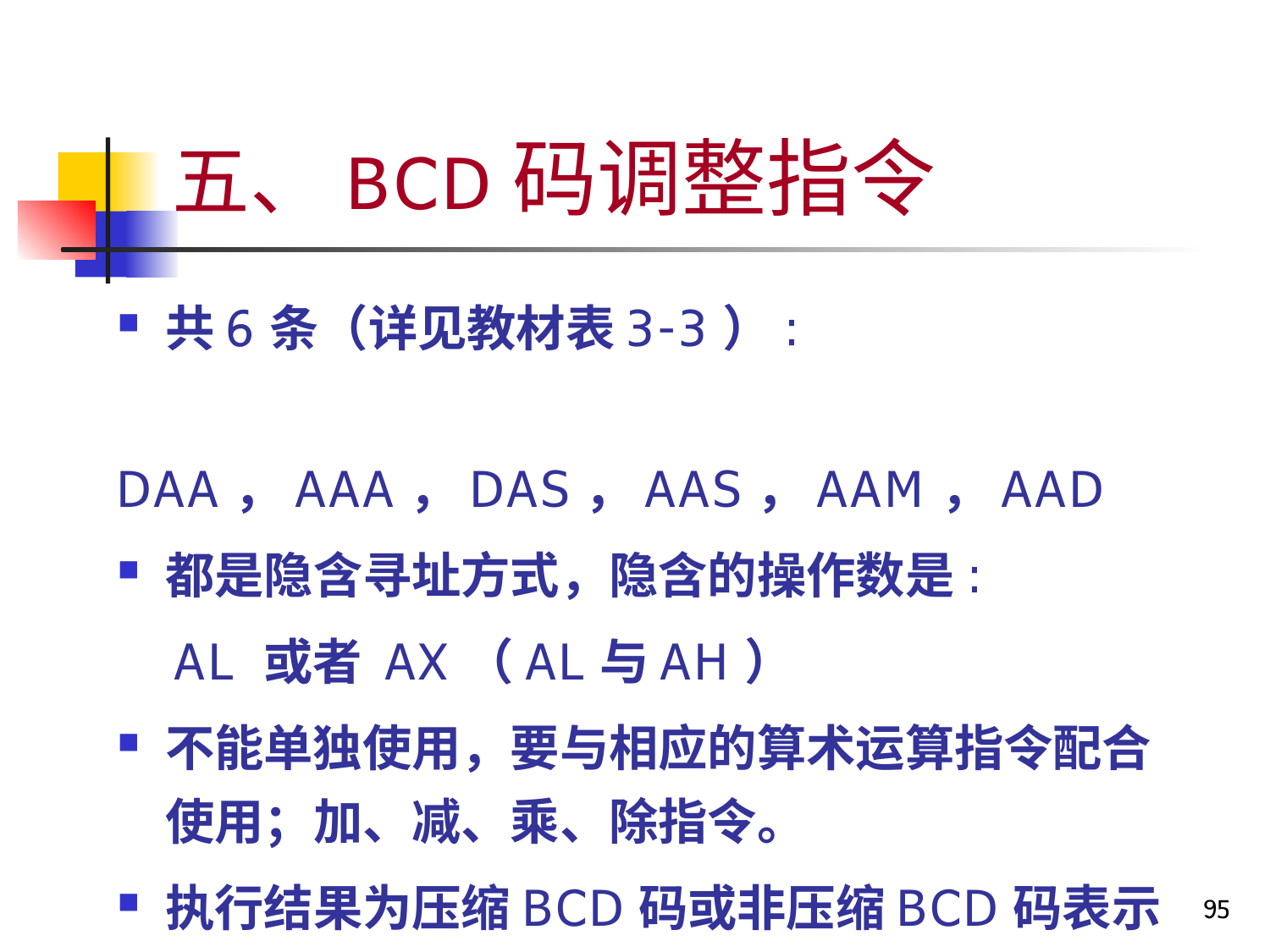

# 五、BCD码调整指令
共6条（详见教材表3-3）:
      DAA，AAA，DAS，AAS，AAM，AAD
都是隐含寻址方式，隐含的操作数是:
    AL 或者 AX（AL与AH）
不能单独使用，要与相应的算术运算指令配合使用；加、减、乘、除指令。
执行结果为压缩BCD码或非压缩BCD码表示的十进制数。
95